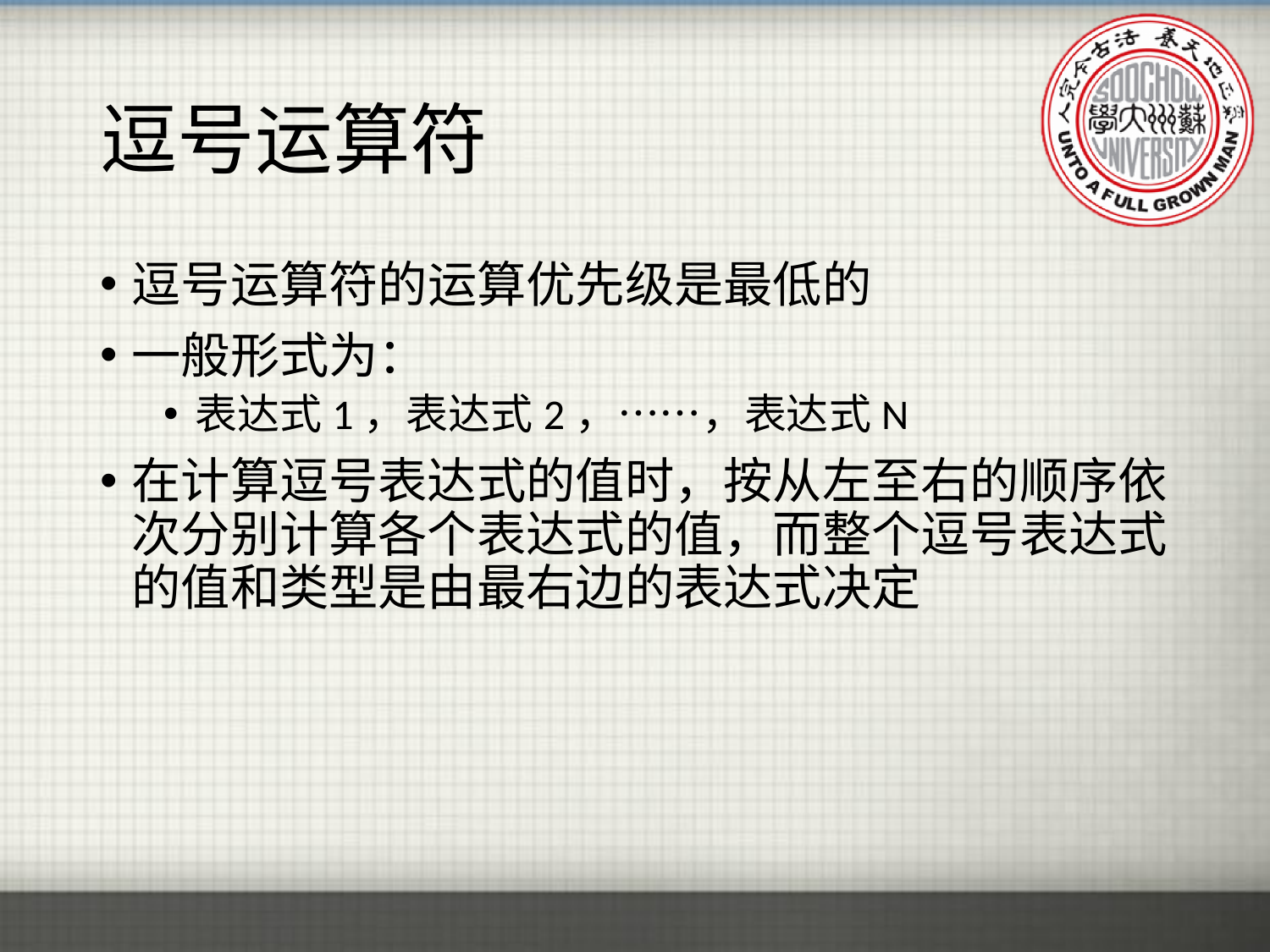

# 逗号运算符
逗号运算符的运算优先级是最低的
一般形式为：
表达式1，表达式2，……，表达式N
在计算逗号表达式的值时，按从左至右的顺序依次分别计算各个表达式的值，而整个逗号表达式的值和类型是由最右边的表达式决定